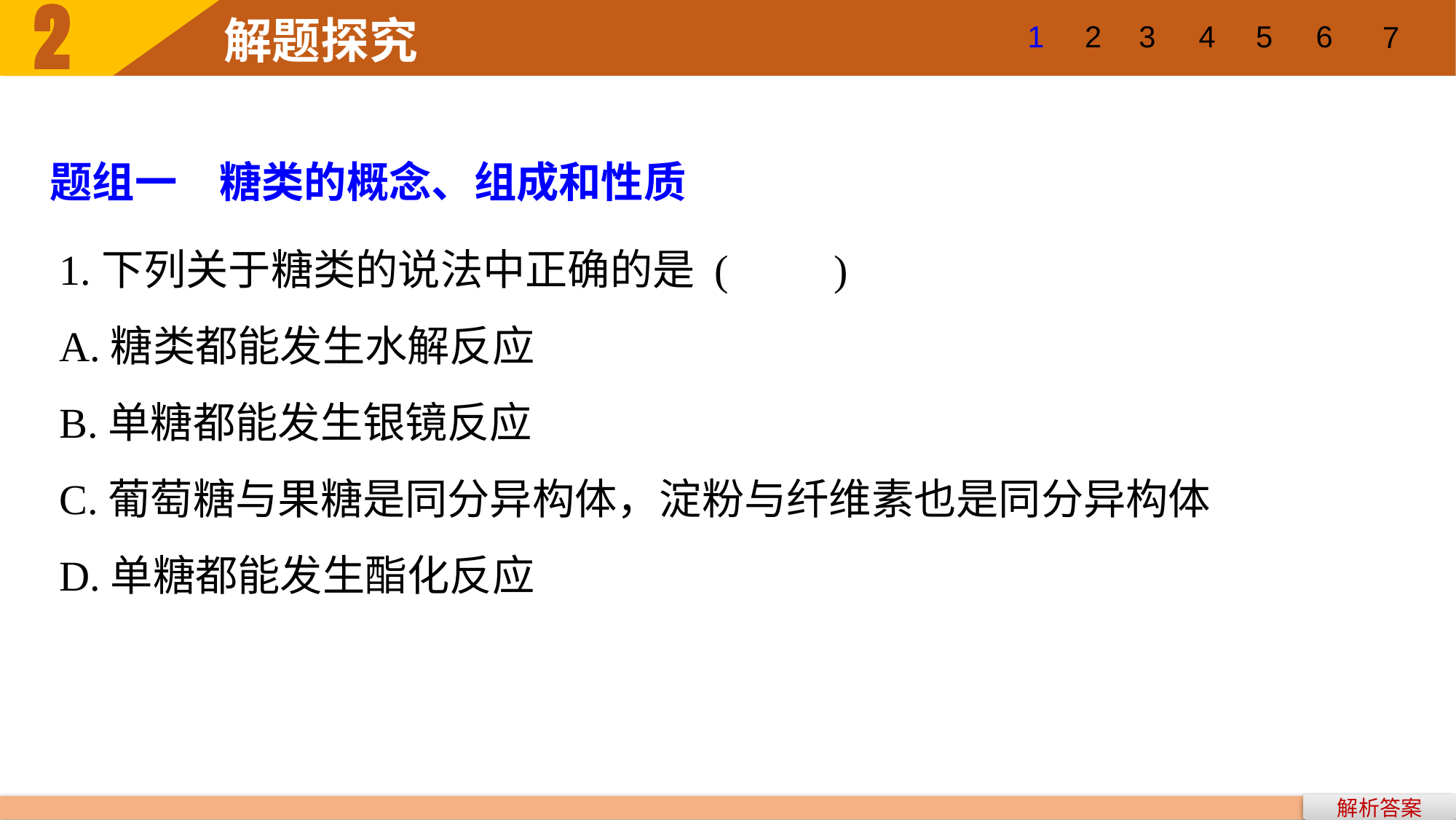

1
2
3
4
5
6
7
题组一　糖类的概念、组成和性质
1.下列关于糖类的说法中正确的是 (　　)
A.糖类都能发生水解反应
B.单糖都能发生银镜反应
C.葡萄糖与果糖是同分异构体，淀粉与纤维素也是同分异构体
D.单糖都能发生酯化反应
解析答案